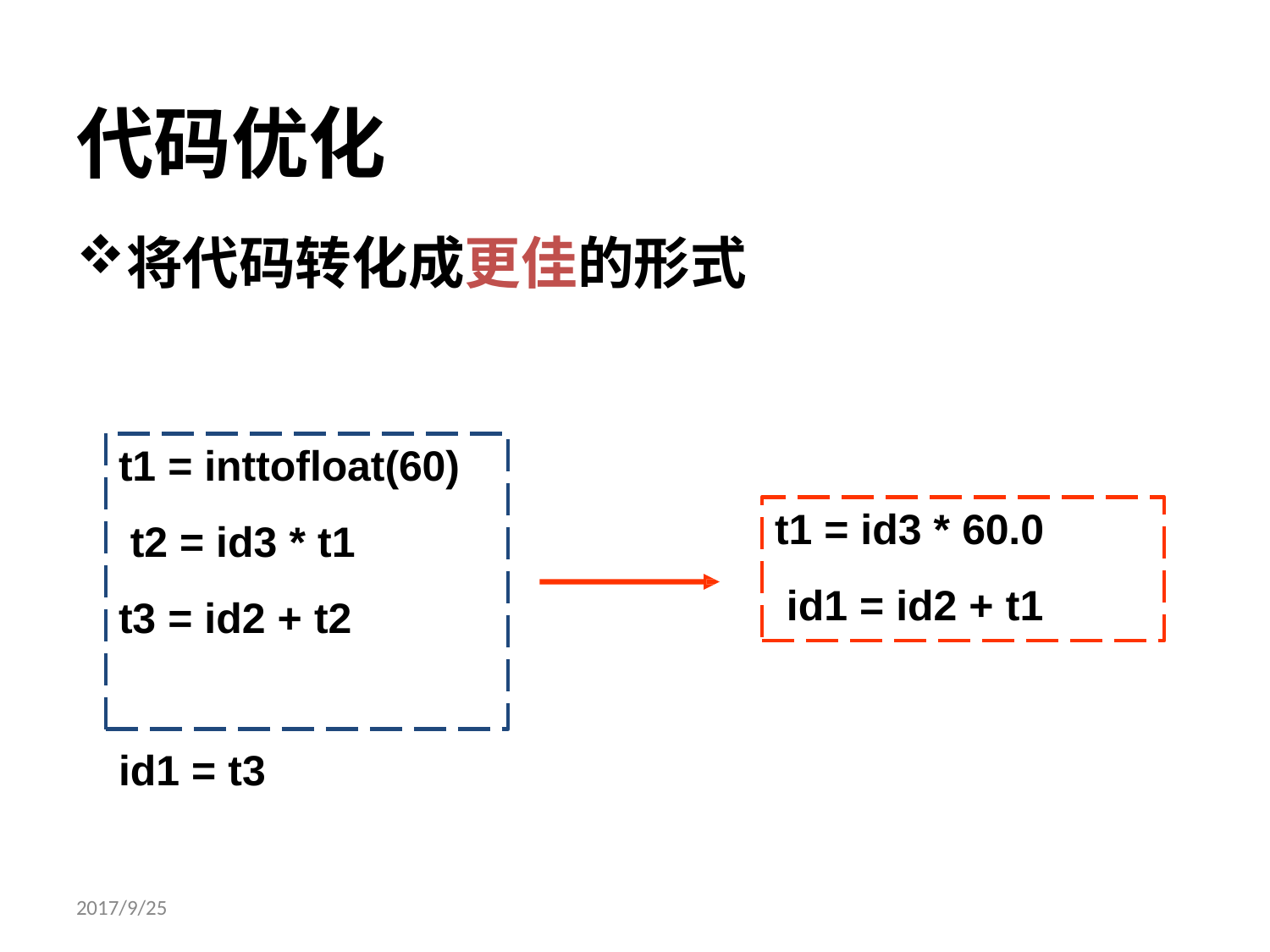

# 代码优化
将代码转化成更佳的形式
t1 = inttofloat(60)  t2 = id3 * t1
t3 = id2 + t2
id1 = t3

t1 = id3 * 60.0  id1 = id2 + t1

2017/9/25
34